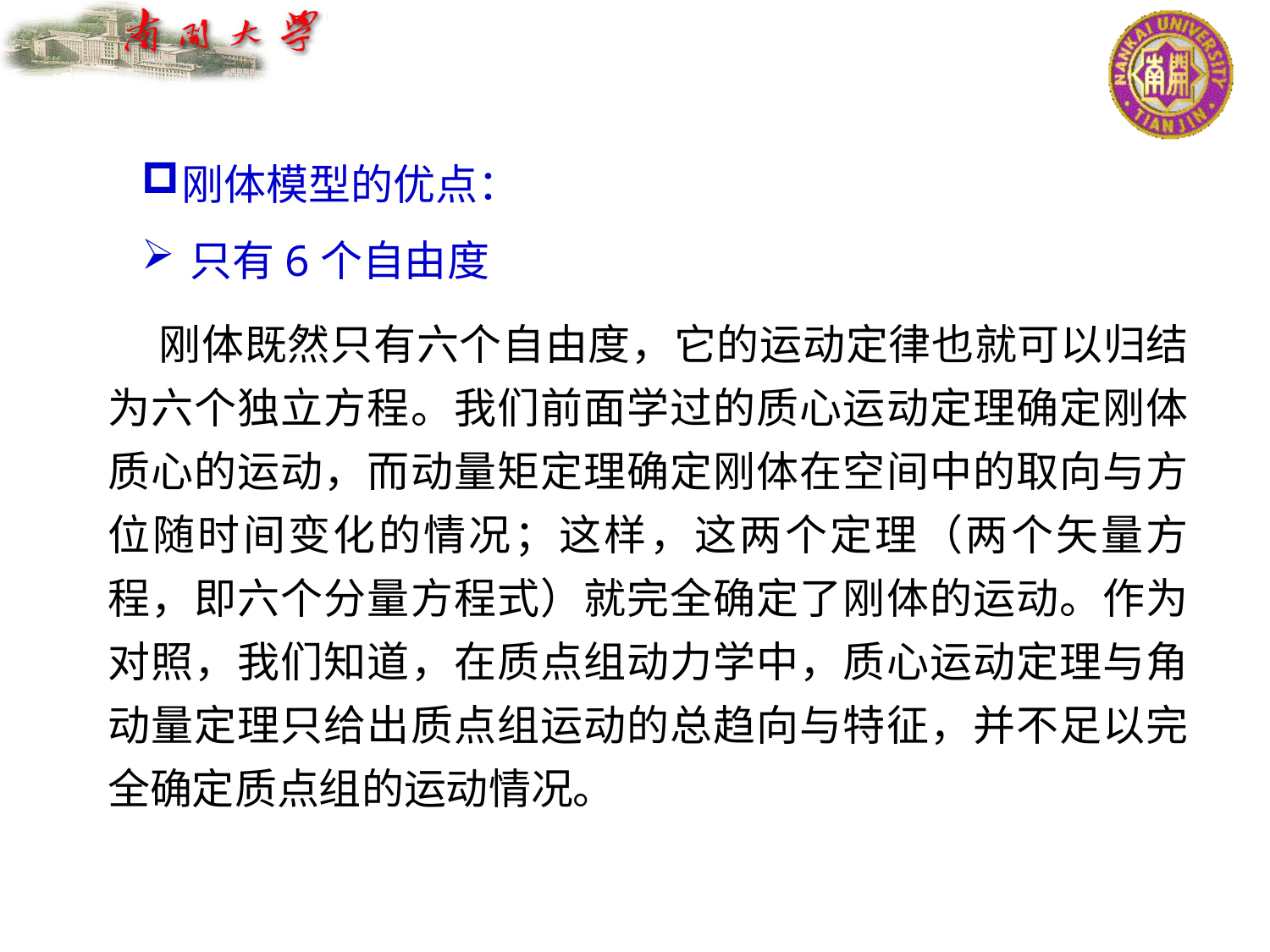

刚体模型的优点：
只有6个自由度
    刚体既然只有六个自由度，它的运动定律也就可以归结为六个独立方程。我们前面学过的质心运动定理确定刚体质心的运动，而动量矩定理确定刚体在空间中的取向与方位随时间变化的情况；这样，这两个定理（两个矢量方程，即六个分量方程式）就完全确定了刚体的运动。作为对照，我们知道，在质点组动力学中，质心运动定理与角动量定理只给出质点组运动的总趋向与特征，并不足以完全确定质点组的运动情况。
9